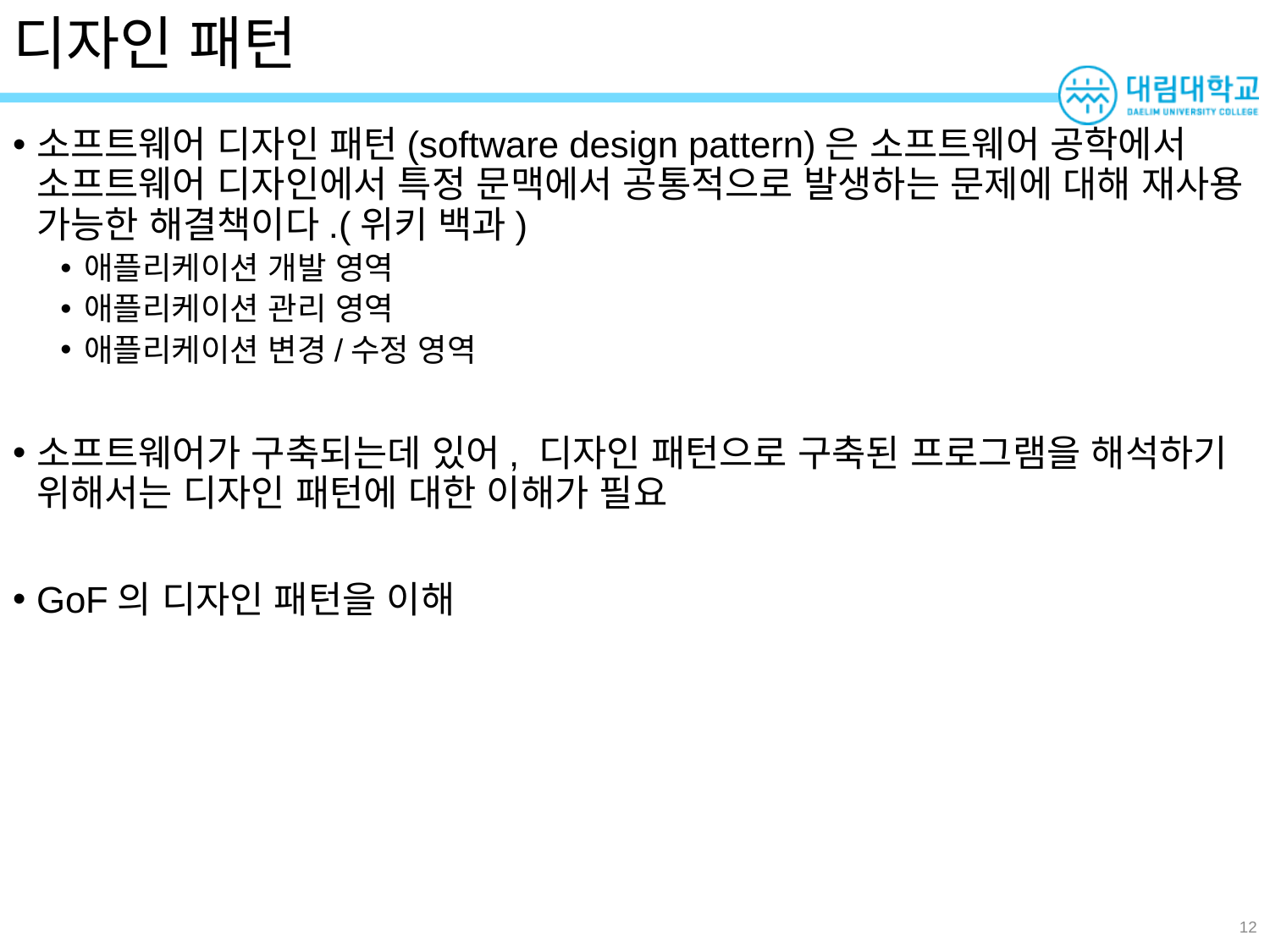

# 디자인 패턴
소프트웨어 디자인 패턴(software design pattern)은 소프트웨어 공학에서 소프트웨어 디자인에서 특정 문맥에서 공통적으로 발생하는 문제에 대해 재사용 가능한 해결책이다.(위키 백과)
애플리케이션 개발 영역
애플리케이션 관리 영역
애플리케이션 변경/수정 영역

소프트웨어가 구축되는데 있어, 디자인 패턴으로 구축된 프로그램을 해석하기 위해서는 디자인 패턴에 대한 이해가 필요

GoF의 디자인 패턴을 이해

12